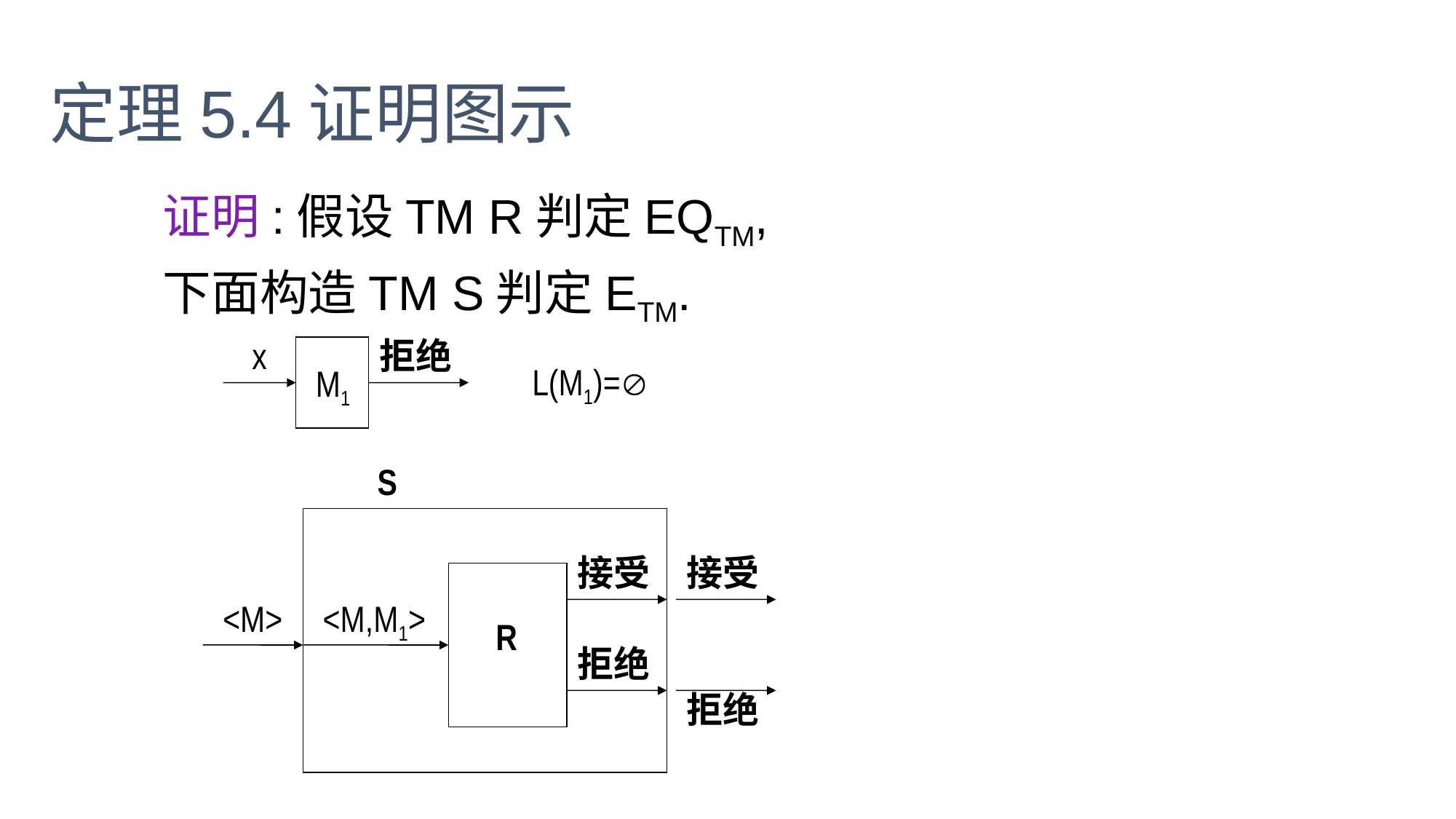

定理5.4证明图示
证明:假设TM R判定EQTM,
下面构造TM S判定ETM.
x
拒绝

L(M1)=∅
M1

S

接受
接受

<M>
<M,M1>

R
拒绝

拒绝

22